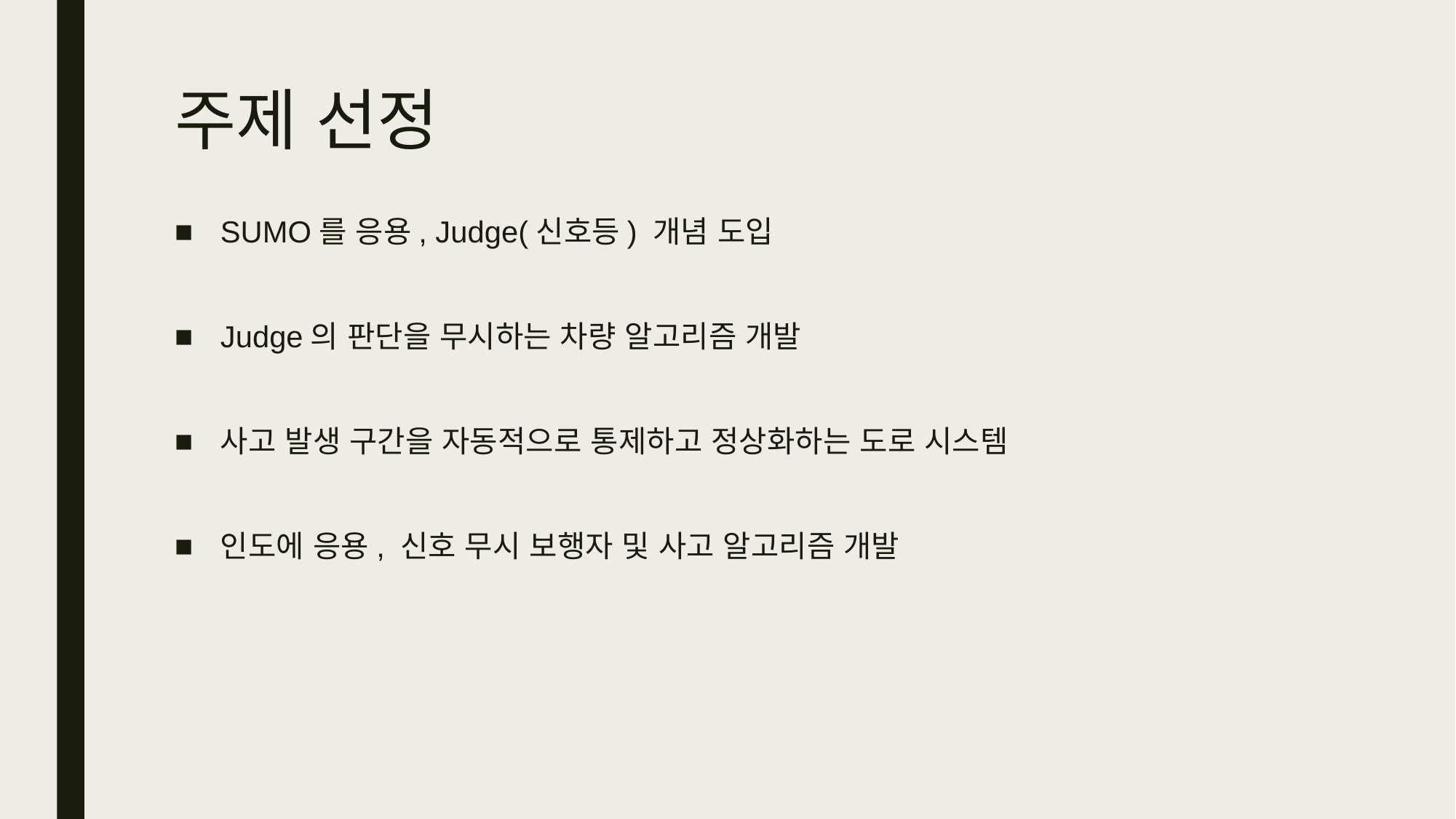

# 주제 선정
SUMO를 응용, Judge(신호등) 개념 도입

Judge의 판단을 무시하는 차량 알고리즘 개발

사고 발생 구간을 자동적으로 통제하고 정상화하는 도로 시스템

인도에 응용, 신호 무시 보행자 및 사고 알고리즘 개발